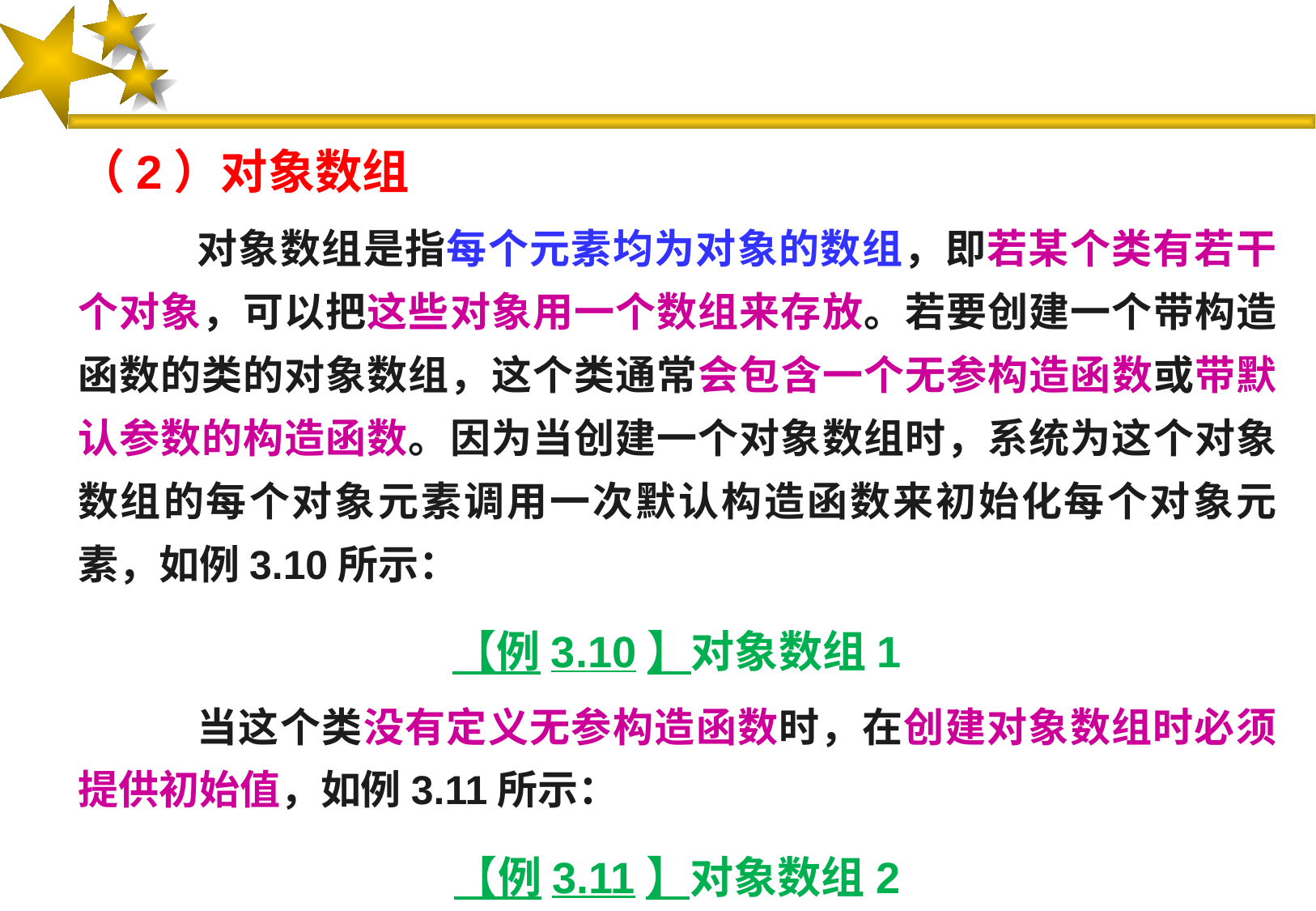

#
（2）对象数组
对象数组是指每个元素均为对象的数组，即若某个类有若干个对象，可以把这些对象用一个数组来存放。若要创建一个带构造函数的类的对象数组，这个类通常会包含一个无参构造函数或带默认参数的构造函数。因为当创建一个对象数组时，系统为这个对象数组的每个对象元素调用一次默认构造函数来初始化每个对象元素，如例3.10所示：
【例3.10】对象数组1
当这个类没有定义无参构造函数时，在创建对象数组时必须提供初始值，如例3.11所示：
【例3.11】对象数组2